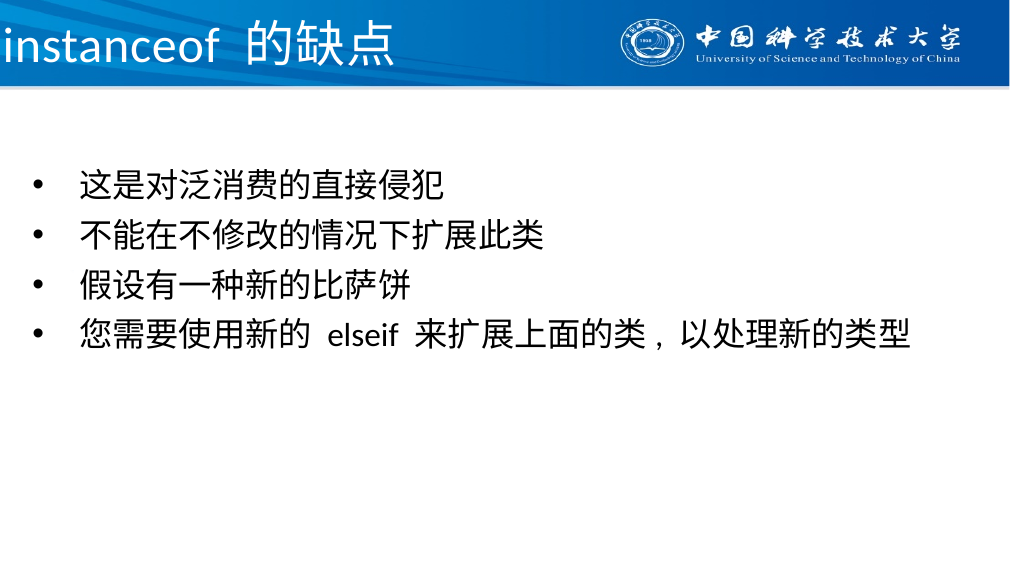

# instanceof 的缺点
这是对泛消费的直接侵犯
不能在不修改的情况下扩展此类
假设有一种新的比萨饼
您需要使用新的 elseif 来扩展上面的类, 以处理新的类型